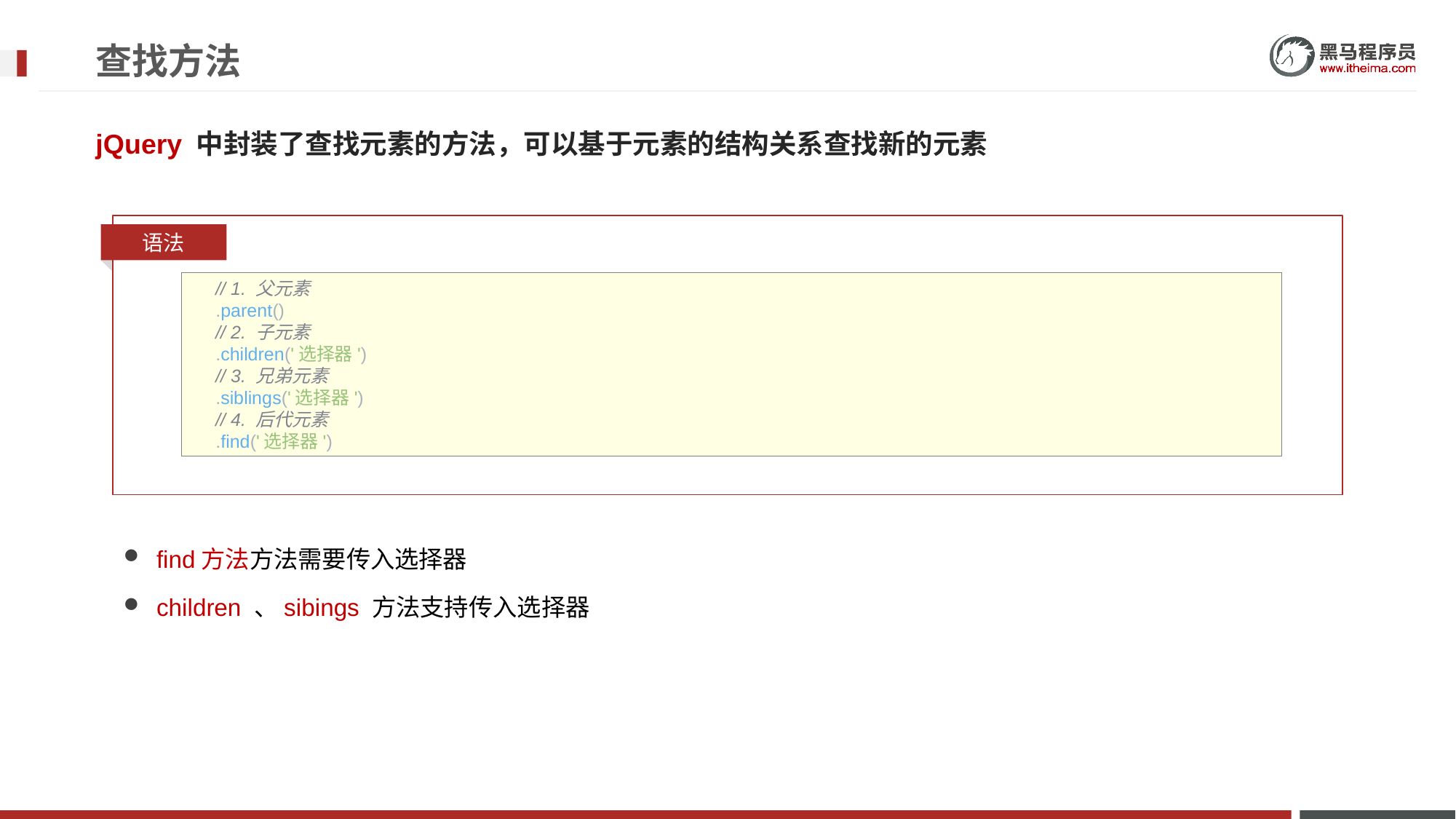

# 查找方法
jQuery 中封装了查找元素的方法，可以基于元素的结构关系查找新的元素

语法

      // 1. 父元素
      .parent()
      // 2. 子元素
      .children('选择器')
      // 3. 兄弟元素
      .siblings('选择器')
      // 4. 后代元素
      .find('选择器')

find方法方法需要传入选择器
children 、sibings 方法支持传入选择器